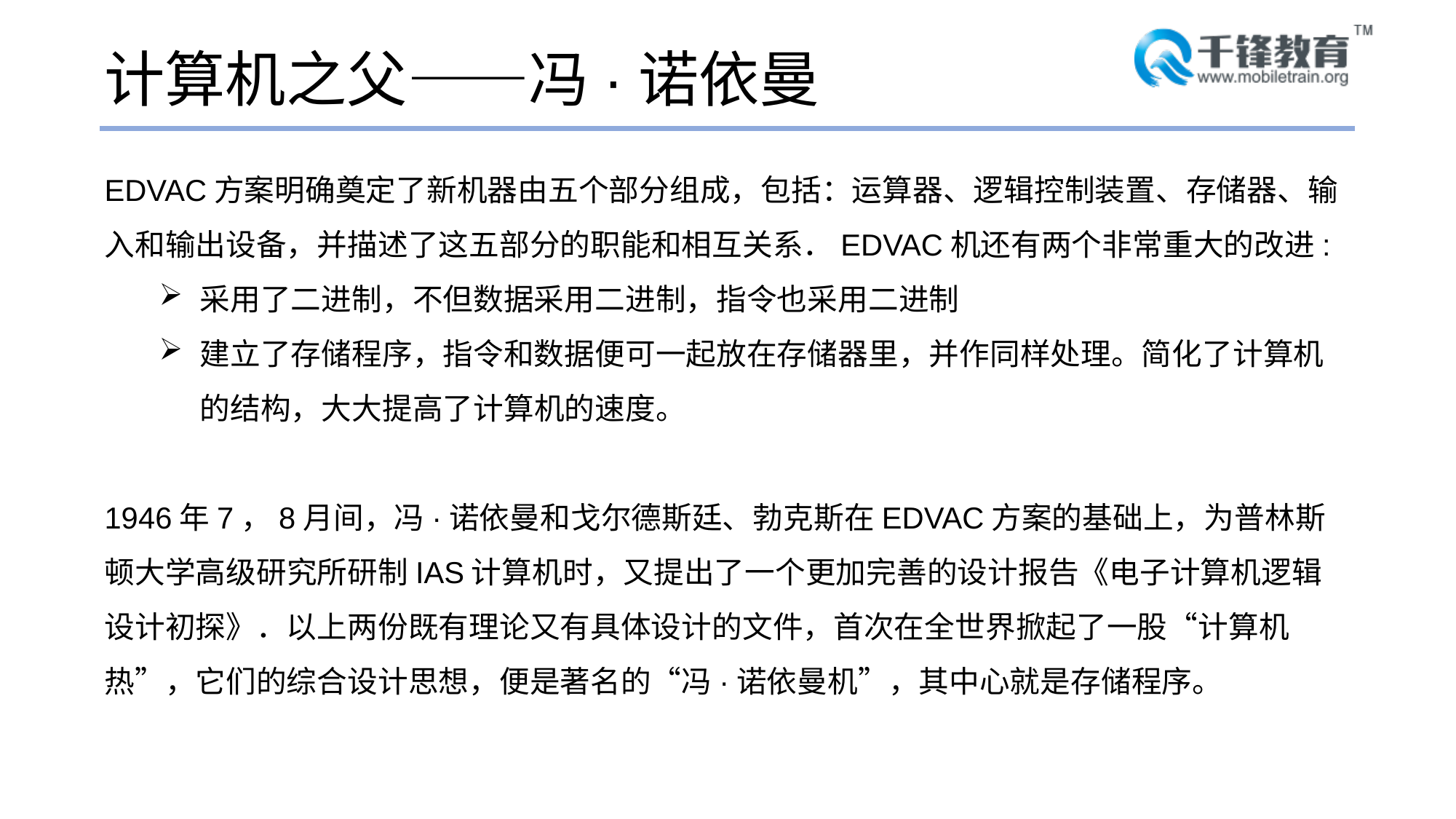

计算机之父——冯·诺依曼
EDVAC方案明确奠定了新机器由五个部分组成，包括：运算器、逻辑控制装置、存储器、输入和输出设备，并描述了这五部分的职能和相互关系．EDVAC机还有两个非常重大的改进:
采用了二进制，不但数据采用二进制，指令也采用二进制
建立了存储程序，指令和数据便可一起放在存储器里，并作同样处理。简化了计算机的结构，大大提高了计算机的速度。

1946年7，8月间，冯·诺依曼和戈尔德斯廷、勃克斯在EDVAC方案的基础上，为普林斯顿大学高级研究所研制IAS计算机时，又提出了一个更加完善的设计报告《电子计算机逻辑设计初探》．以上两份既有理论又有具体设计的文件，首次在全世界掀起了一股“计算机热”，它们的综合设计思想，便是著名的“冯·诺依曼机”，其中心就是存储程序。